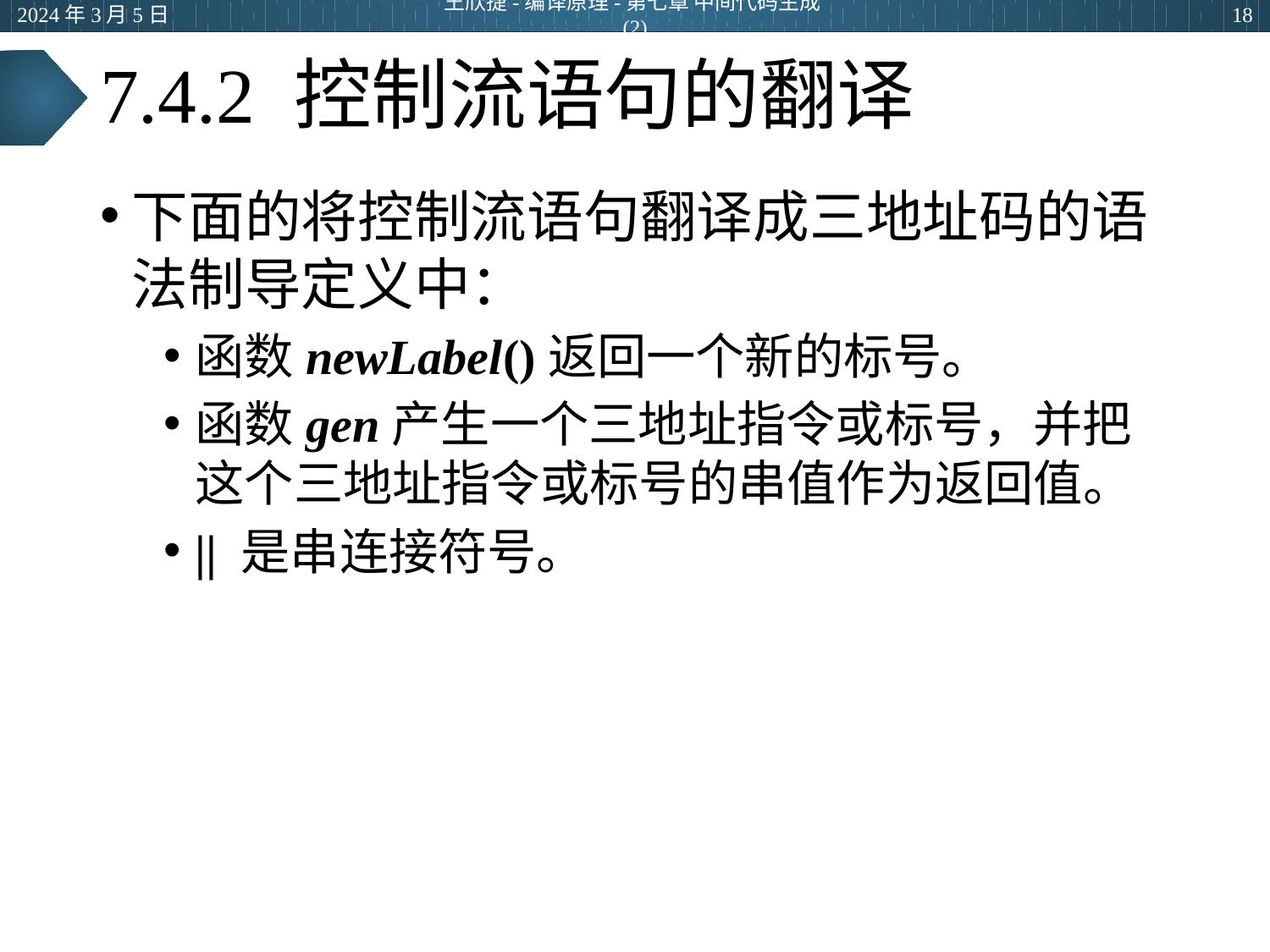

2024年3月5日
王欣捷-编译原理-第七章 中间代码生成(2)
18
# 7.4.2 控制流语句的翻译
下面的将控制流语句翻译成三地址码的语法制导定义中：
函数newLabel()返回一个新的标号。
函数gen产生一个三地址指令或标号，并把这个三地址指令或标号的串值作为返回值。
|| 是串连接符号。